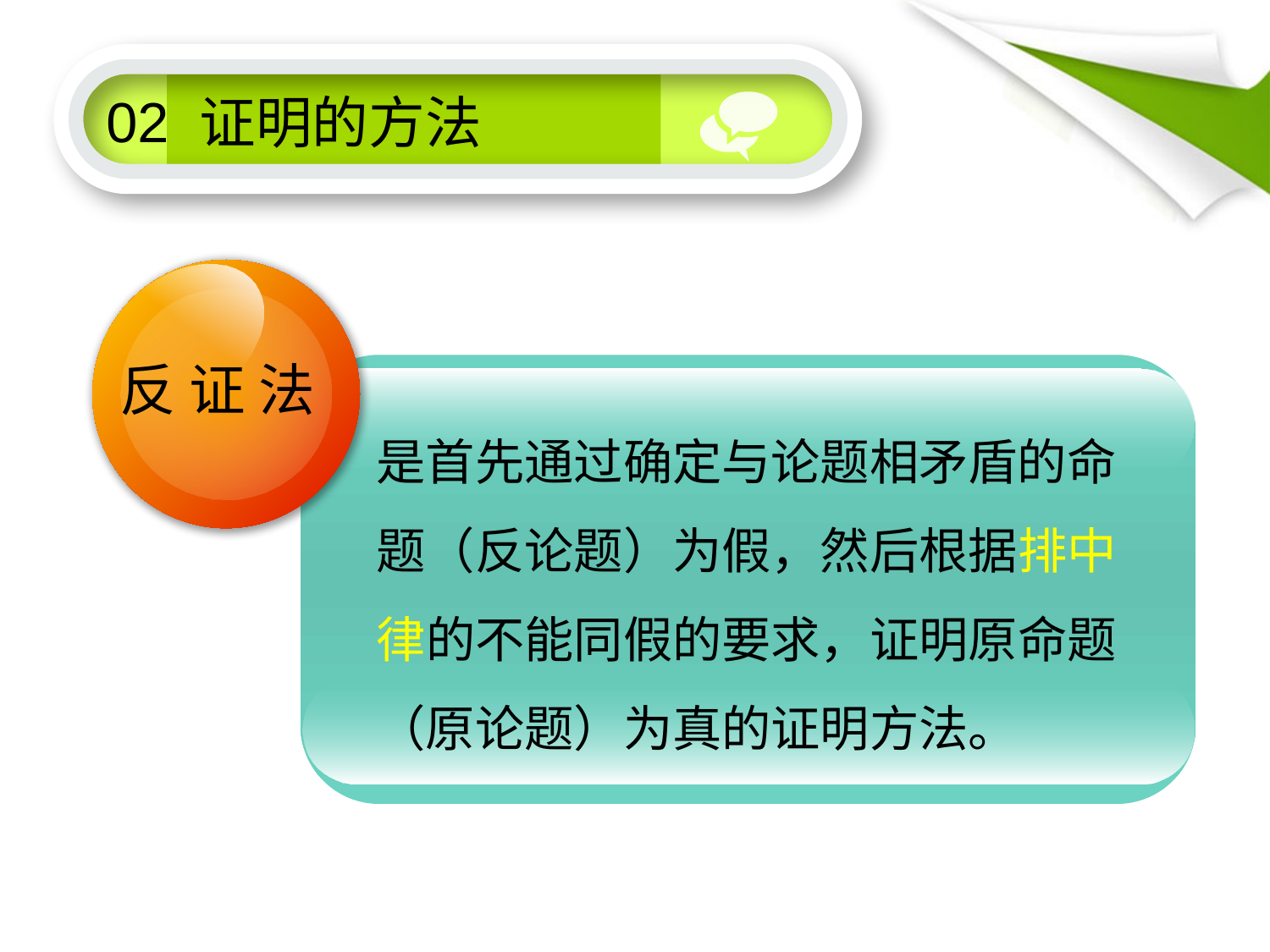

02
证明的方法

A  —  B
B  —  A
反 证 法

是首先通过确定与论题相矛盾的命题（反论题）为假，然后根据排中律的不能同假的要求，证明原命题（原论题）为真的证明方法。